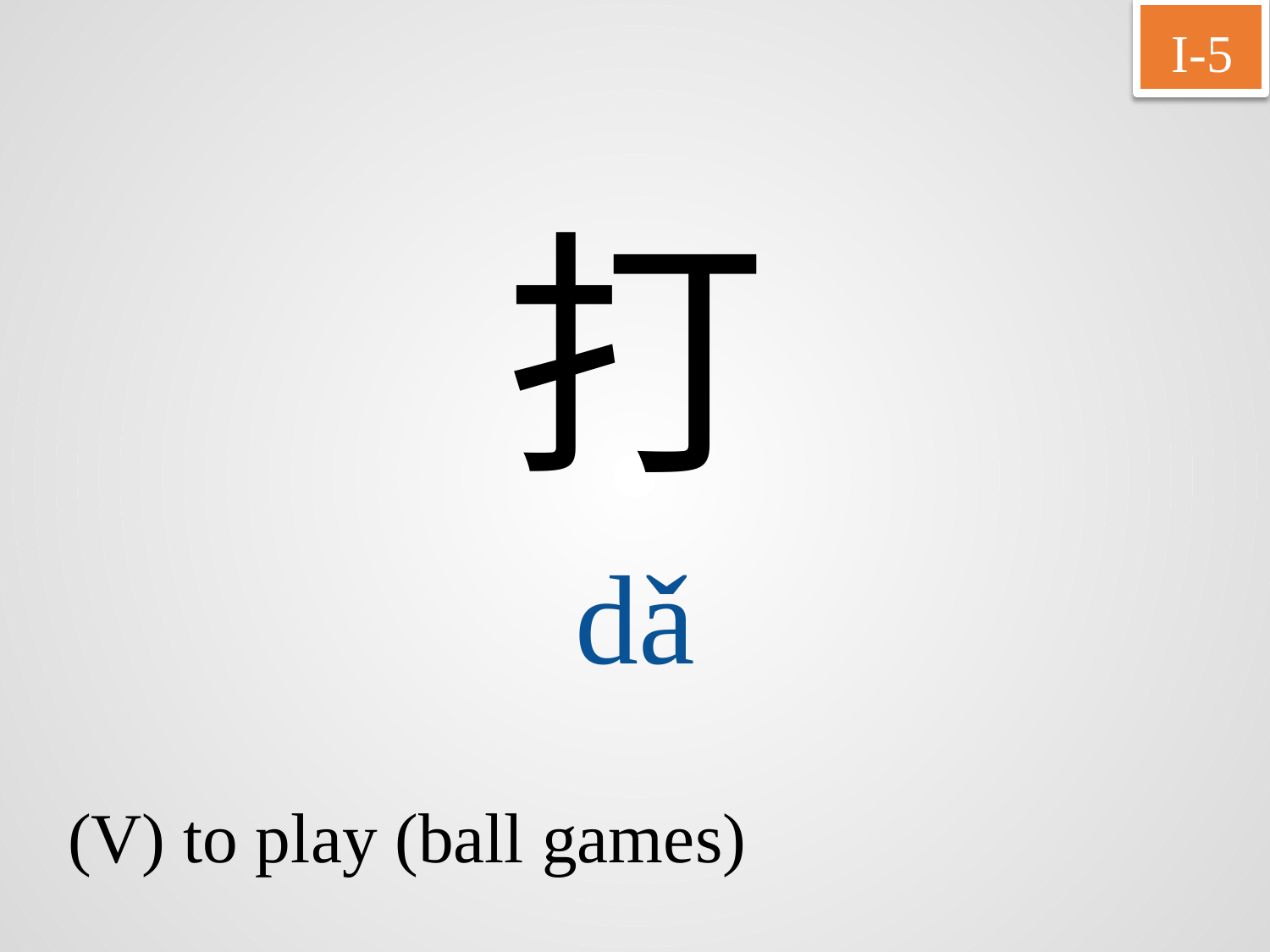

I-5

打
dǎ
(V) to play (ball games)